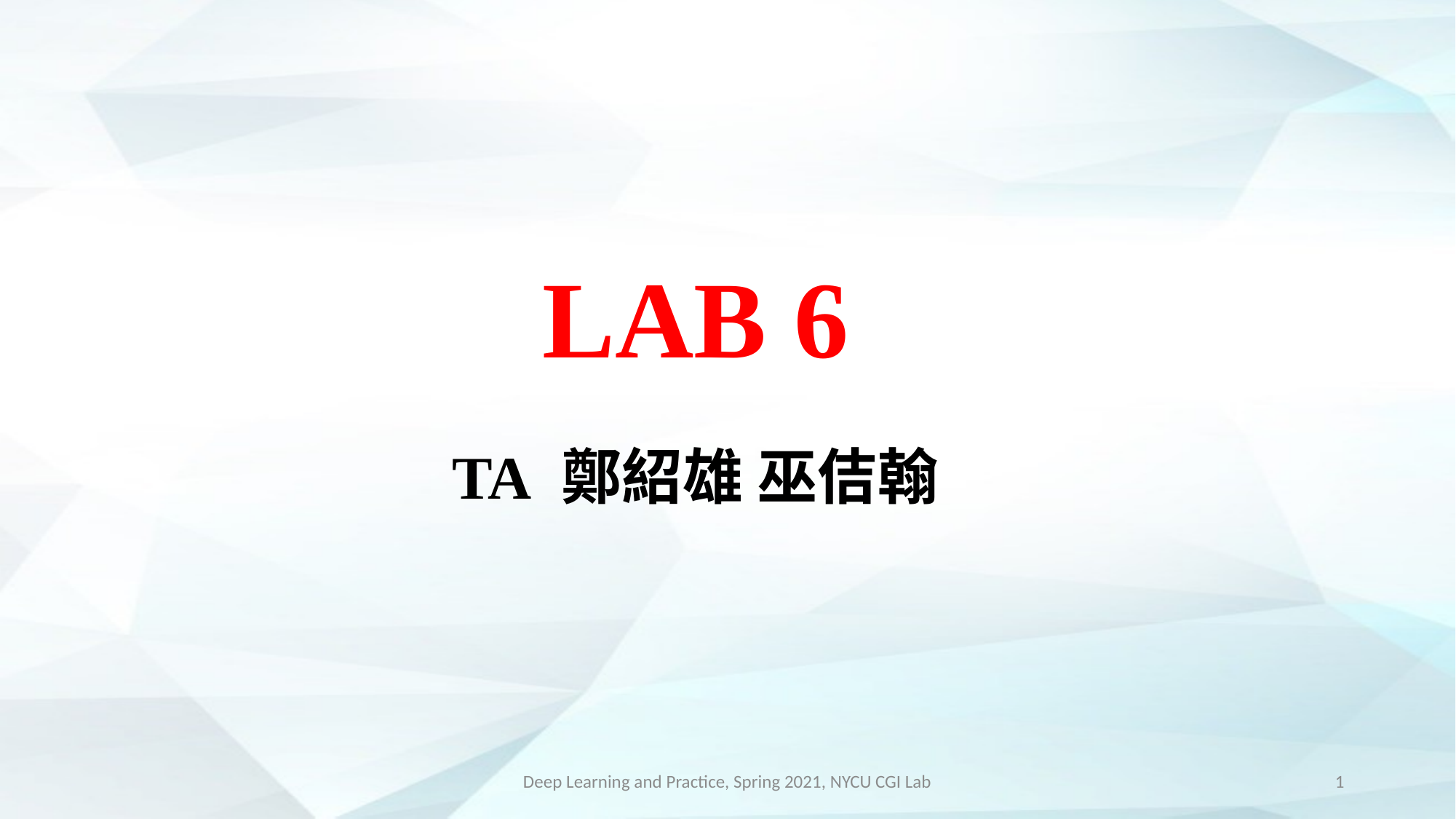

# LAB 6 TA 鄭紹雄 巫佶翰
Deep Learning and Practice, Spring 2021, NYCU CGI Lab
1